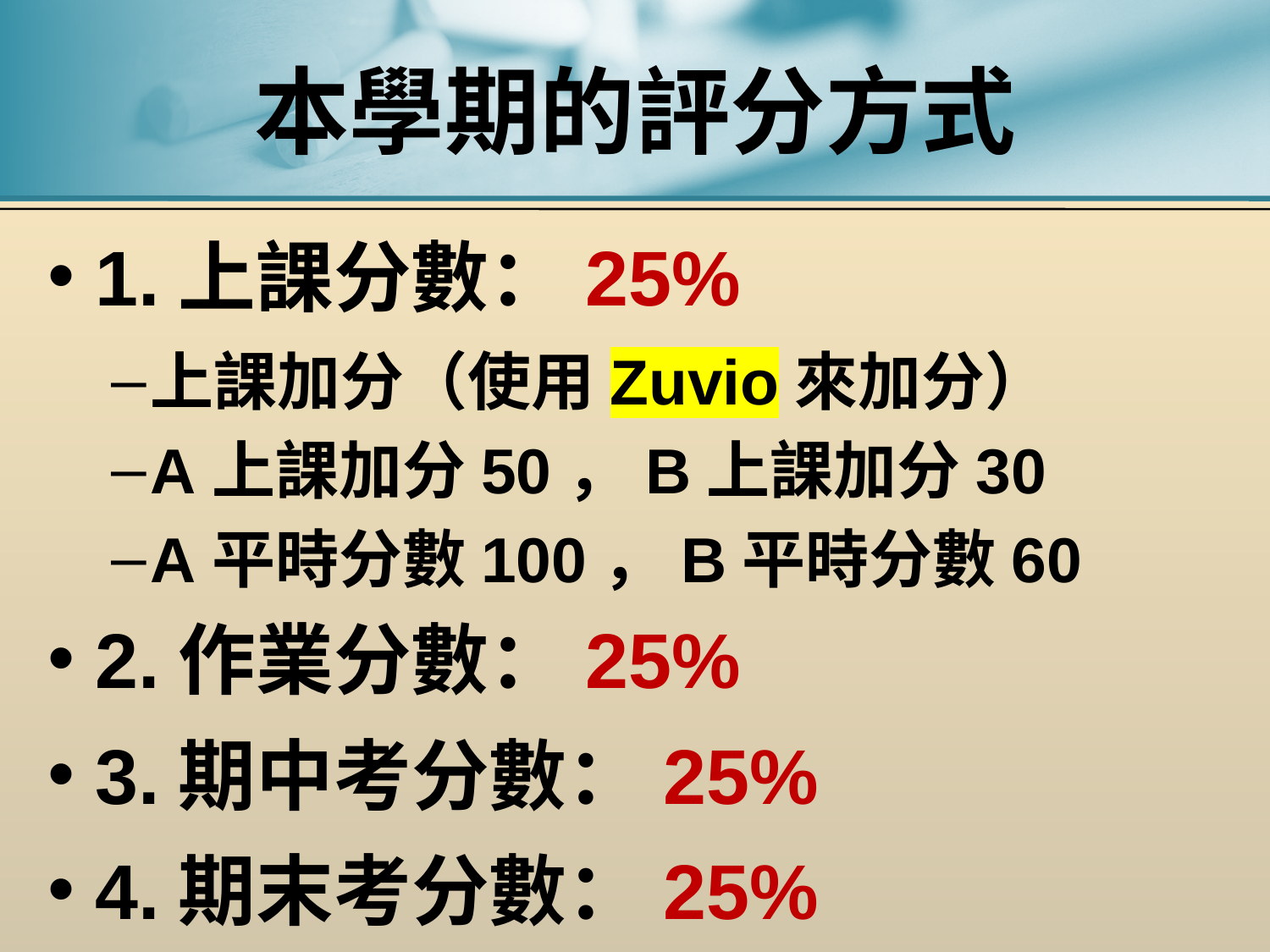

# 本學期的評分方式
1.上課分數：25%
上課加分（使用Zuvio來加分）
A上課加分50，B上課加分30
A平時分數100，B平時分數60
2.作業分數：25%
3.期中考分數：25%
4.期末考分數：25%